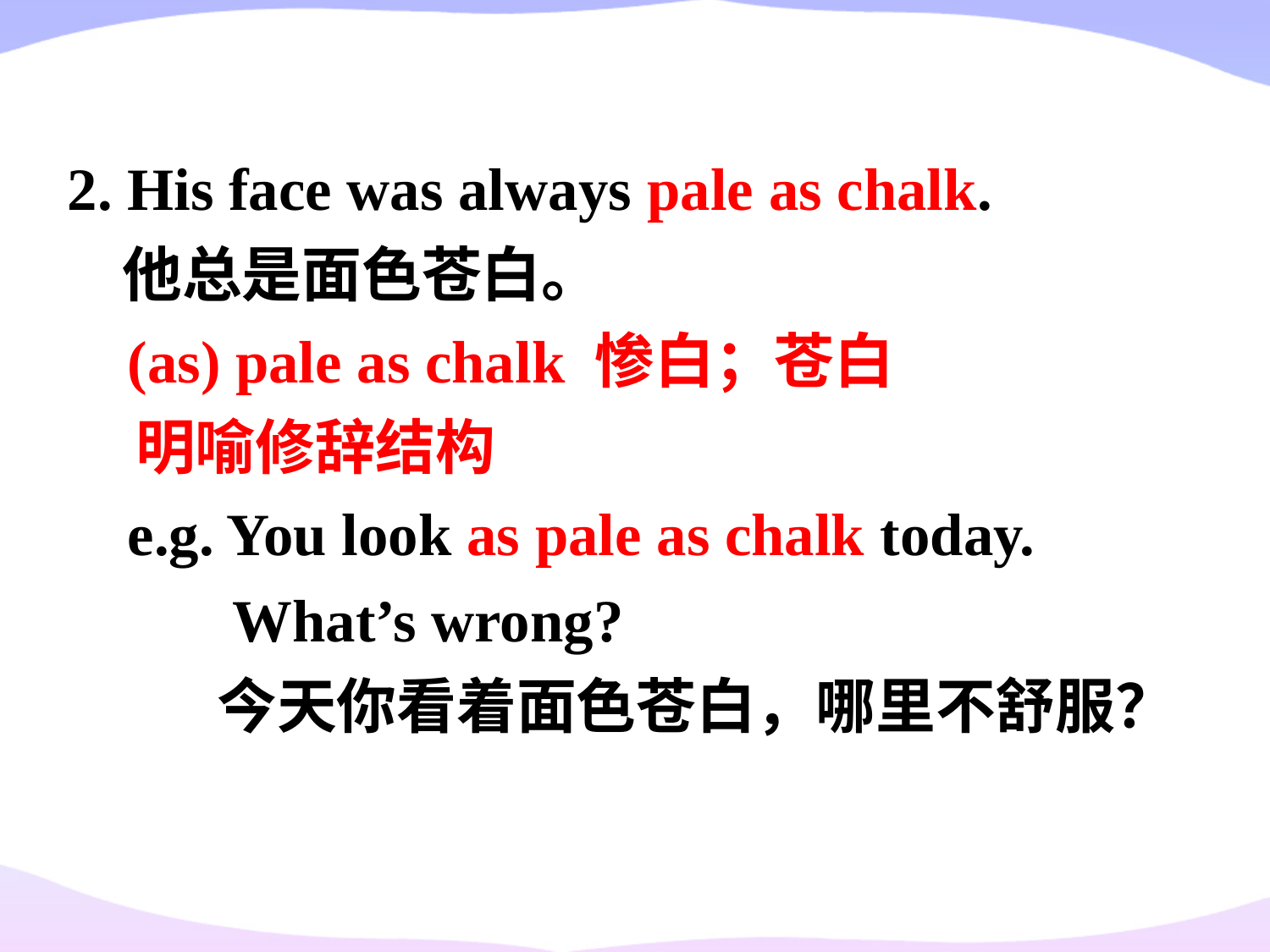

2. His face was always pale as chalk.
   他总是面色苍白。
    (as) pale as chalk 惨白；苍白
    明喻修辞结构
    e.g. You look as pale as chalk today.
           What’s wrong?
          今天你看着面色苍白，哪里不舒服？